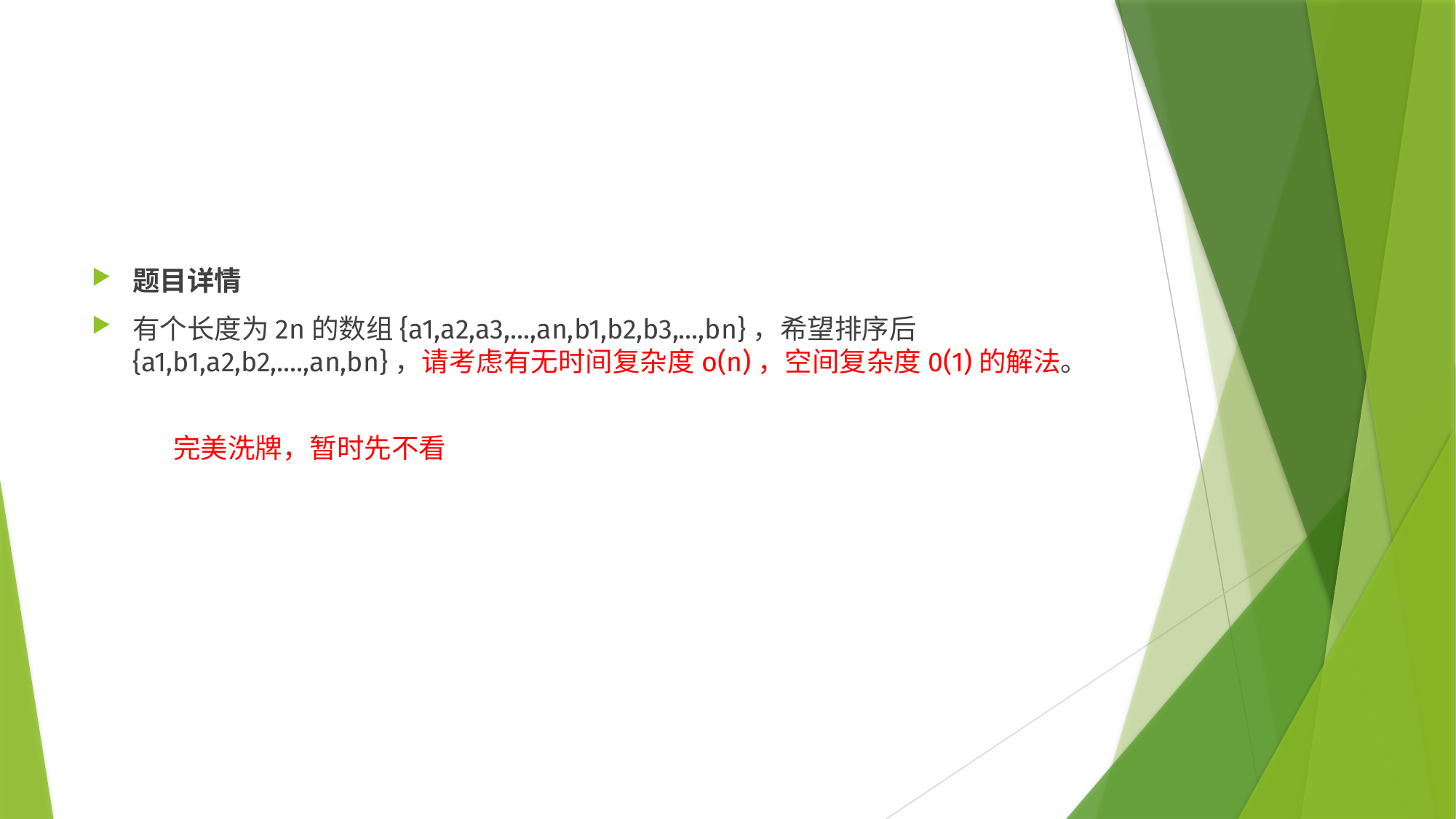

#
题目详情
有个长度为2n的数组{a1,a2,a3,...,an,b1,b2,b3,...,bn}，希望排序后{a1,b1,a2,b2,....,an,bn}，请考虑有无时间复杂度o(n)，空间复杂度0(1)的解法。

完美洗牌，暂时先不看